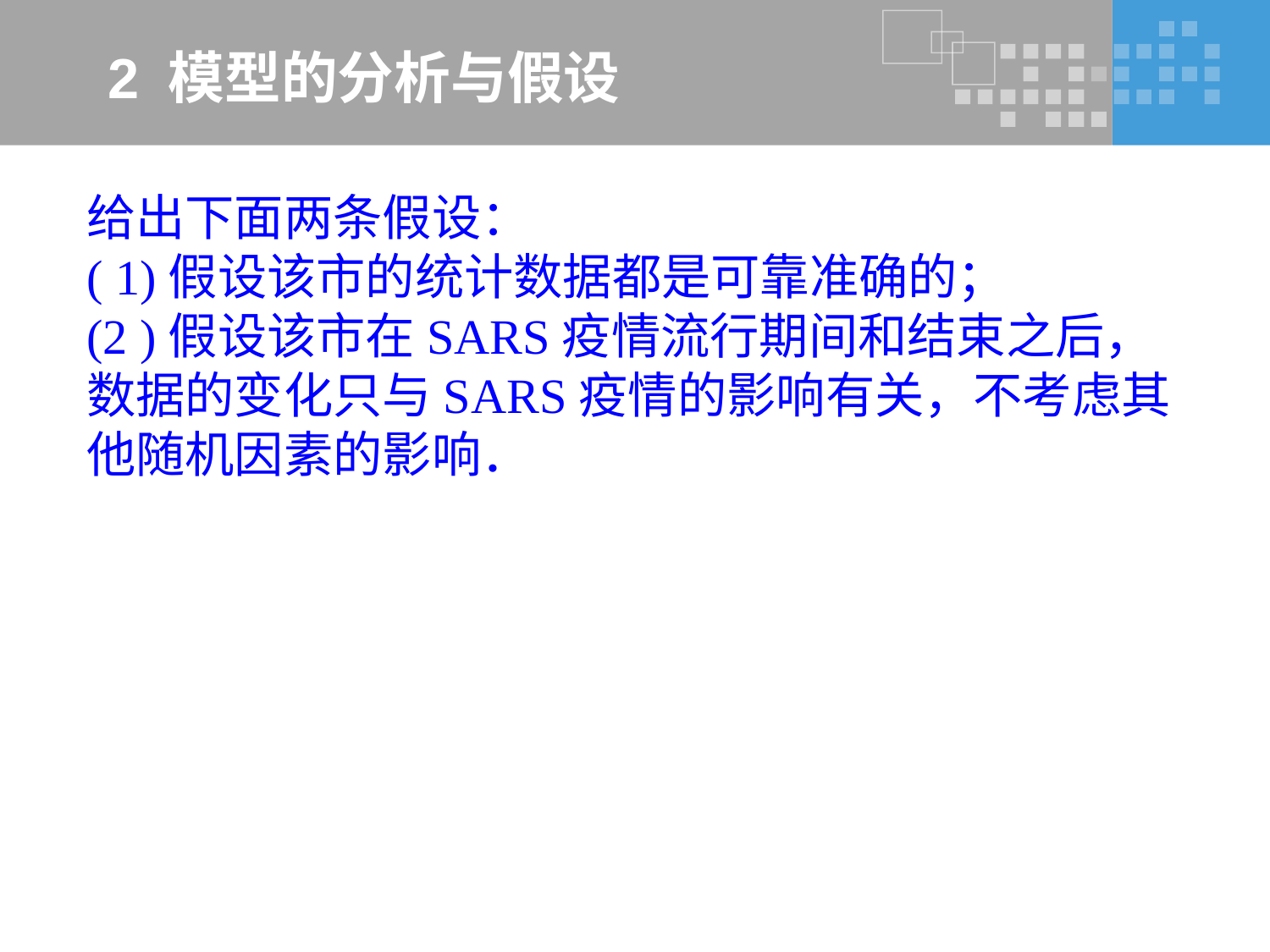

给出下面两条假设：
( 1)假设该市的统计数据都是可靠准确的；
(2 )假设该市在SARS疫情流行期间和结束之后，数据的变化只与SARS疫情的影响有关，不考虑其他随机因素的影响．
# 2 模型的分析与假设